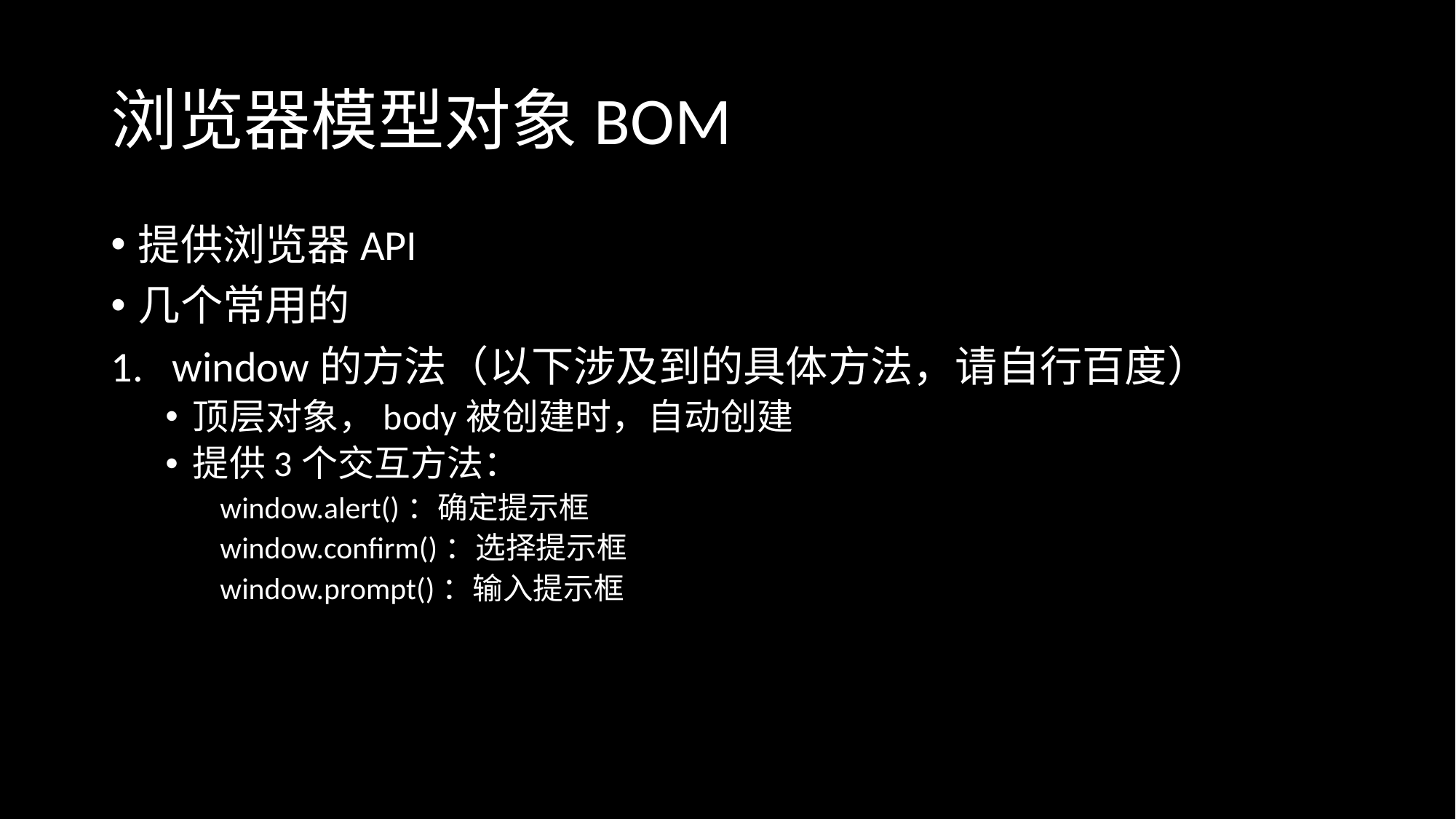

# 浏览器模型对象BOM
提供浏览器API
几个常用的
window的方法（以下涉及到的具体方法，请自行百度）
顶层对象，body被创建时，自动创建
提供3个交互方法：
window.alert()：确定提示框
window.confirm()：选择提示框
window.prompt()：输入提示框